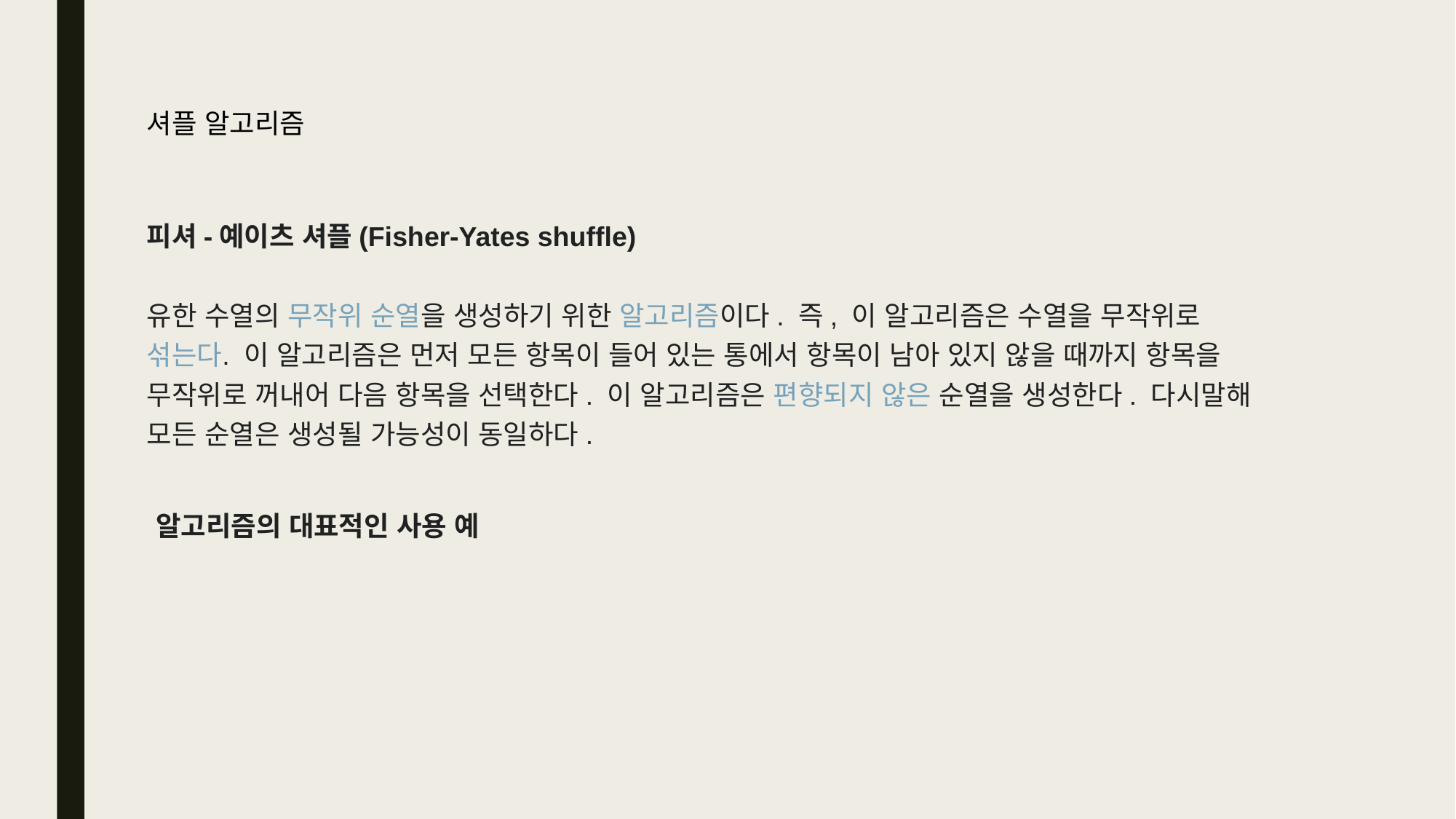

셔플 알고리즘
피셔-예이츠 셔플(Fisher-Yates shuffle)
유한 수열의 무작위 순열을 생성하기 위한 알고리즘이다. 즉, 이 알고리즘은 수열을 무작위로 섞는다. 이 알고리즘은 먼저 모든 항목이 들어 있는 통에서 항목이 남아 있지 않을 때까지 항목을 무작위로 꺼내어 다음 항목을 선택한다. 이 알고리즘은 편향되지 않은 순열을 생성한다. 다시말해 모든 순열은 생성될 가능성이 동일하다.
알고리즘의 대표적인 사용 예